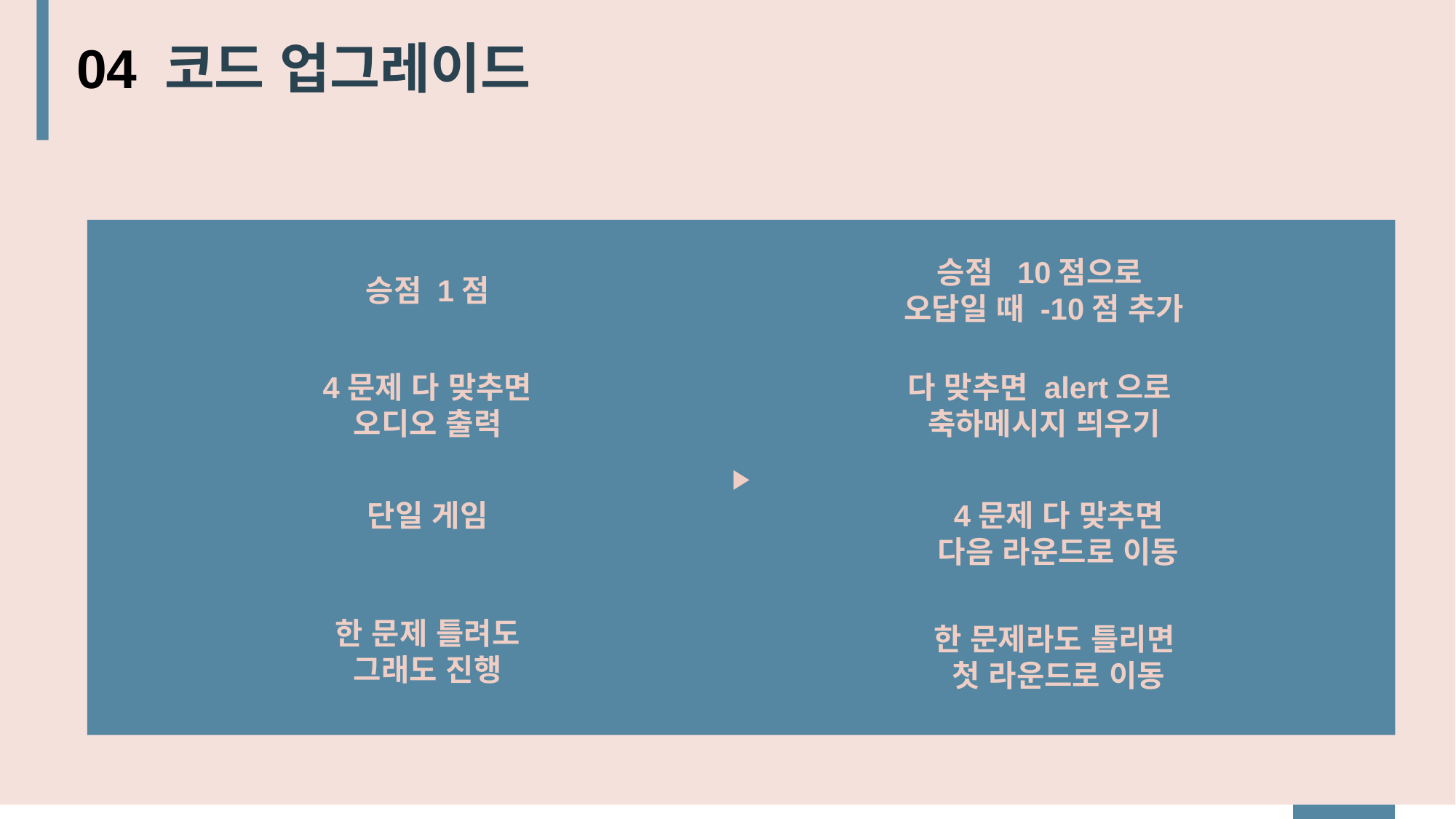

다 맞추면 alert으로 축하메시지 띄우기

04
코드 업그레이드
▶
승점  10점으로
오답일 때 -10점 추가
승점 1점
4문제 다 맞추면
오디오 출력
다 맞추면 alert으로
축하메시지 띄우기

단일 게임
4문제 다 맞추면
다음 라운드로 이동
한 문제 틀려도
그래도 진행
한 문제라도 틀리면
첫 라운드로 이동